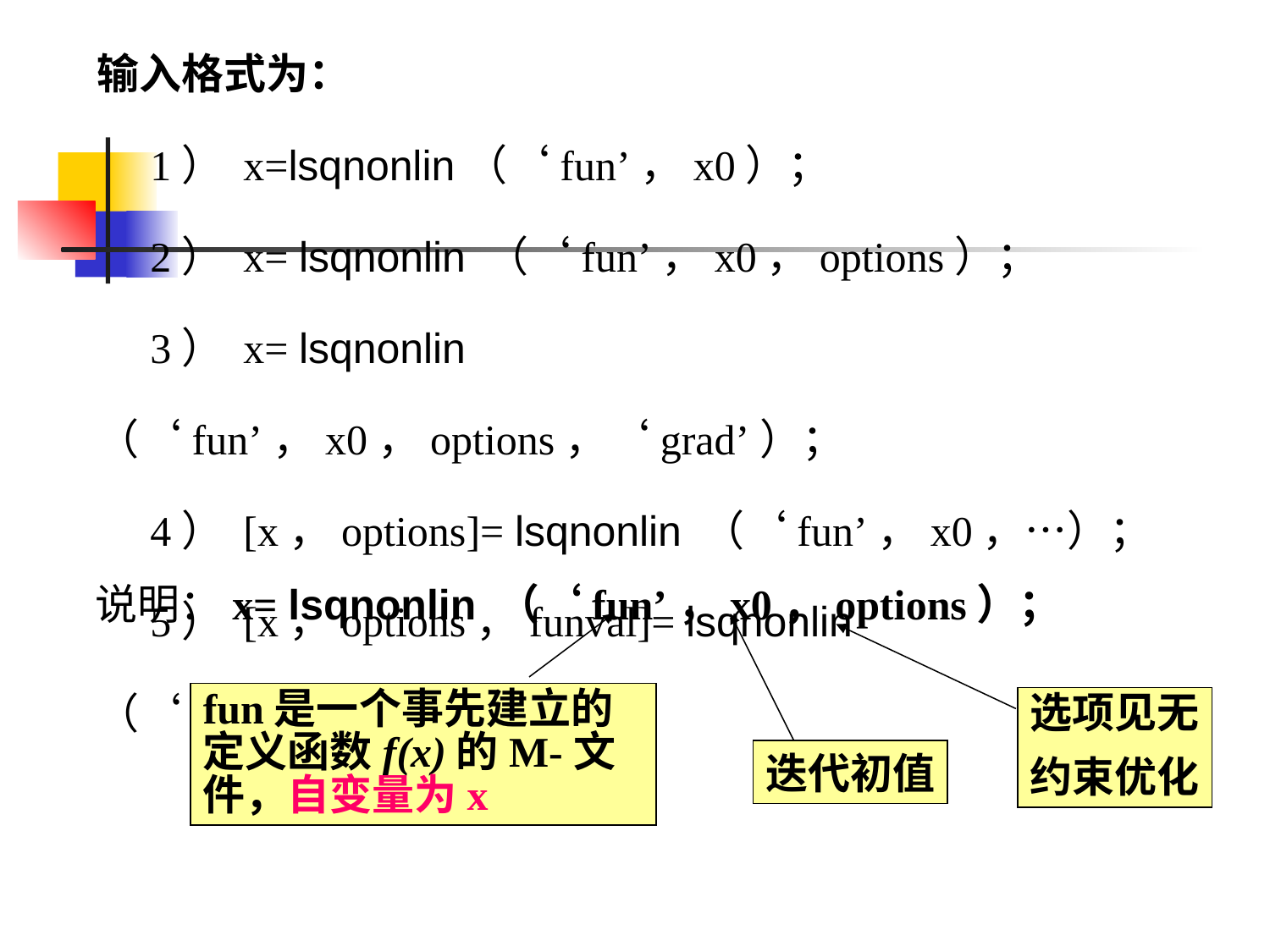

输入格式为：
     1） x=lsqnonlin（‘fun’，x0）；
     2） x= lsqnonlin （‘fun’，x0，options）；
     3） x= lsqnonlin （‘fun’，x0，options，‘grad’）；
     4） [x，options]= lsqnonlin （‘fun’，x0，…）；
     5） [x，options，funval]= lsqnonlin （‘fun’，x0，…）；
说明：x= lsqnonlin （‘fun’，x0，options）；

fun是一个事先建立的定义函数f(x)的M-文件，自变量为x

迭代初值

选项见无
约束优化